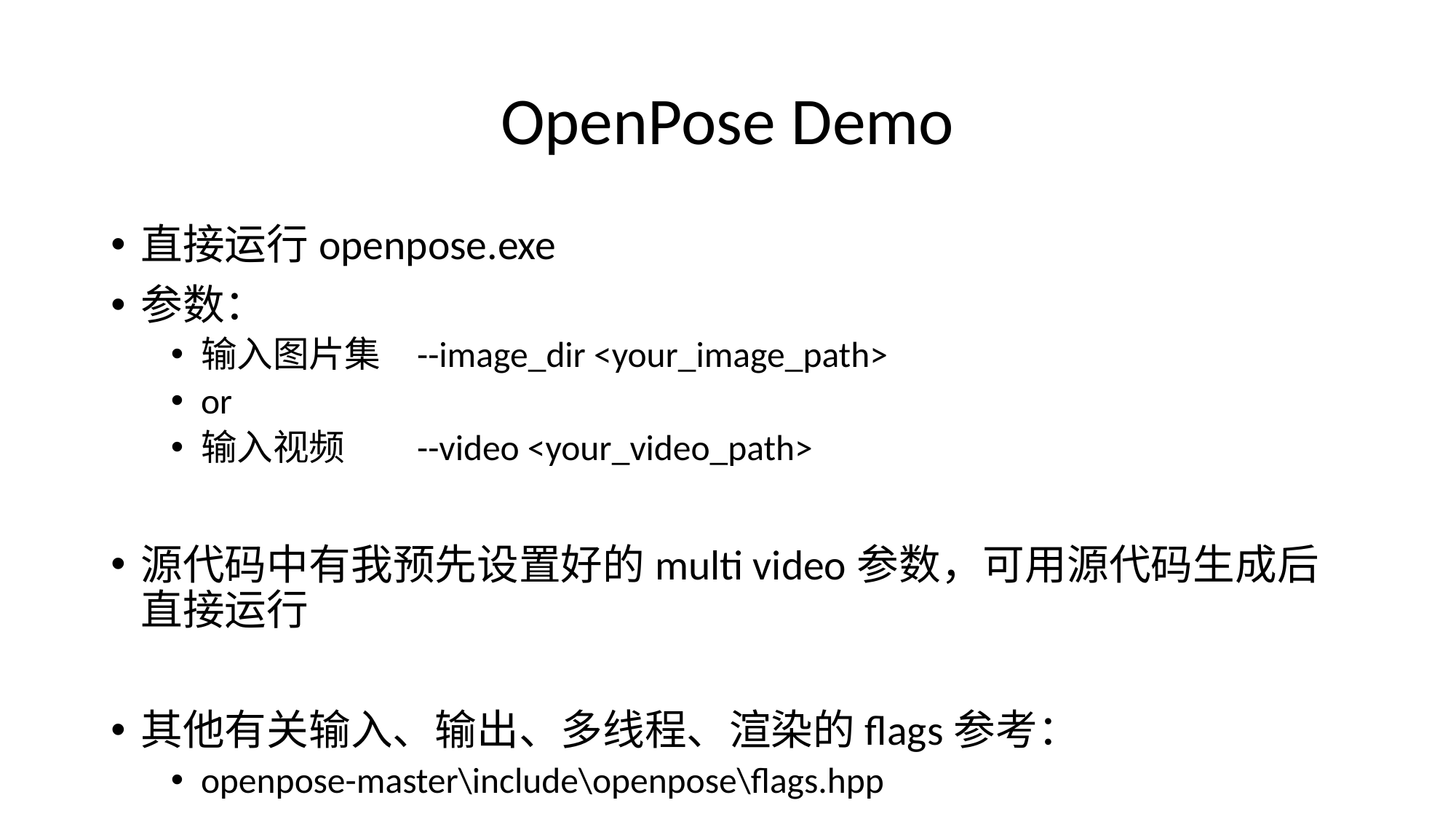

# OpenPose Demo

直接运行openpose.exe
参数：
输入图片集	--image_dir <your_image_path>
or
输入视频		--video <your_video_path>

源代码中有我预先设置好的multi video参数，可用源代码生成后直接运行

其他有关输入、输出、多线程、渲染的flags参考：
openpose-master\include\openpose\flags.hpp